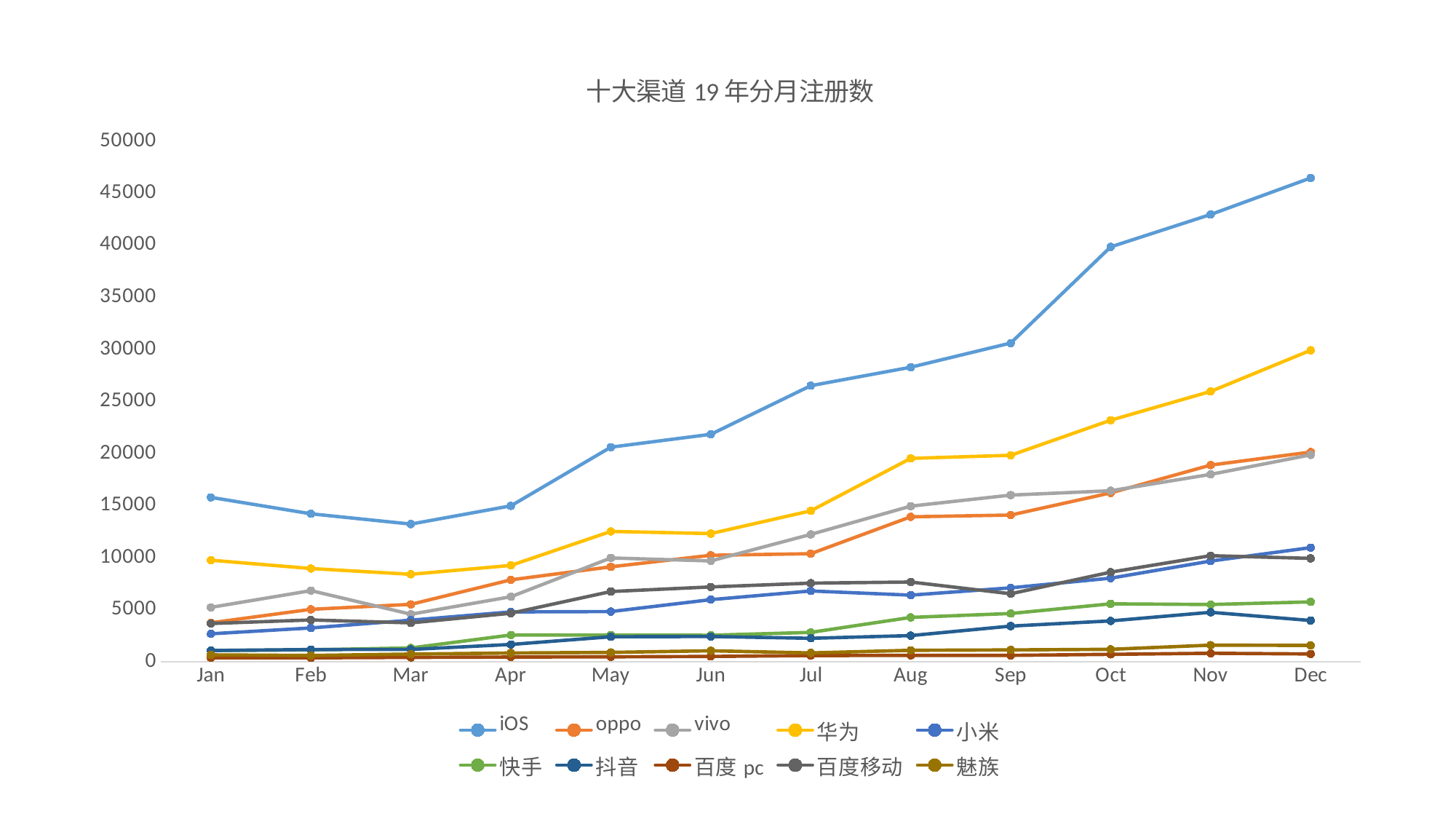

### Chart: 十大渠道19年分月注册数

| Category | iOS | oppo | vivo | 华为 | 小米 | 快手 | 抖音 | 百度pc | 百度移动 | 魅族 |
|---|---|---|---|---|---|---|---|---|---|---|
| Jan | 15787.0 | 3739.0 | 5221.0 | 9753.0 | 2682.0 | 1070.0 | 1077.0 | 368.0 | 3670.0 | 658.0 |
| Feb | 14206.0 | 5031.0 | 6827.0 | 8949.0 | 3242.0 | 1141.0 | 1169.0 | 372.0 | 4011.0 | 601.0 |
| Mar | 13222.0 | 5510.0 | 4563.0 | 8399.0 | 3993.0 | 1323.0 | 1181.0 | 413.0 | 3732.0 | 735.0 |
| Apr | 14972.0 | 7866.0 | 6240.0 | 9249.0 | 4785.0 | 2566.0 | 1660.0 | 450.0 | 4655.0 | 835.0 |
| May | 20608.0 | 9117.0 | 9966.0 | 12515.0 | 4817.0 | 2554.0 | 2399.0 | 467.0 | 6743.0 | 895.0 |
| Jun | 21841.0 | 10221.0 | 9680.0 | 12306.0 | 5960.0 | 2541.0 | 2423.0 | 507.0 | 7184.0 | 1053.0 |
| Jul | 26519.0 | 10377.0 | 12228.0 | 14491.0 | 6796.0 | 2819.0 | 2248.0 | 590.0 | 7545.0 | 845.0 |
| Aug | 28290.0 | 13917.0 | 14941.0 | 19530.0 | 6395.0 | 4257.0 | 2508.0 | 608.0 | 7653.0 | 1095.0 |
| Sep | 30613.0 | 14088.0 | 16004.0 | 19828.0 | 7097.0 | 4630.0 | 3420.0 | 610.0 | 6525.0 | 1133.0 |
| Oct | 39852.0 | 16213.0 | 16420.0 | 23196.0 | 8027.0 | 5560.0 | 3919.0 | 709.0 | 8604.0 | 1191.0 |
| Nov | 42960.0 | 18886.0 | 17994.0 | 25963.0 | 9670.0 | 5496.0 | 4746.0 | 810.0 | 10184.0 | 1590.0 |
| Dec | 46469.0 | 20137.0 | 19868.0 | 29916.0 | 10959.0 | 5748.0 | 3957.0 | 744.0 | 9927.0 | 1567.0 |